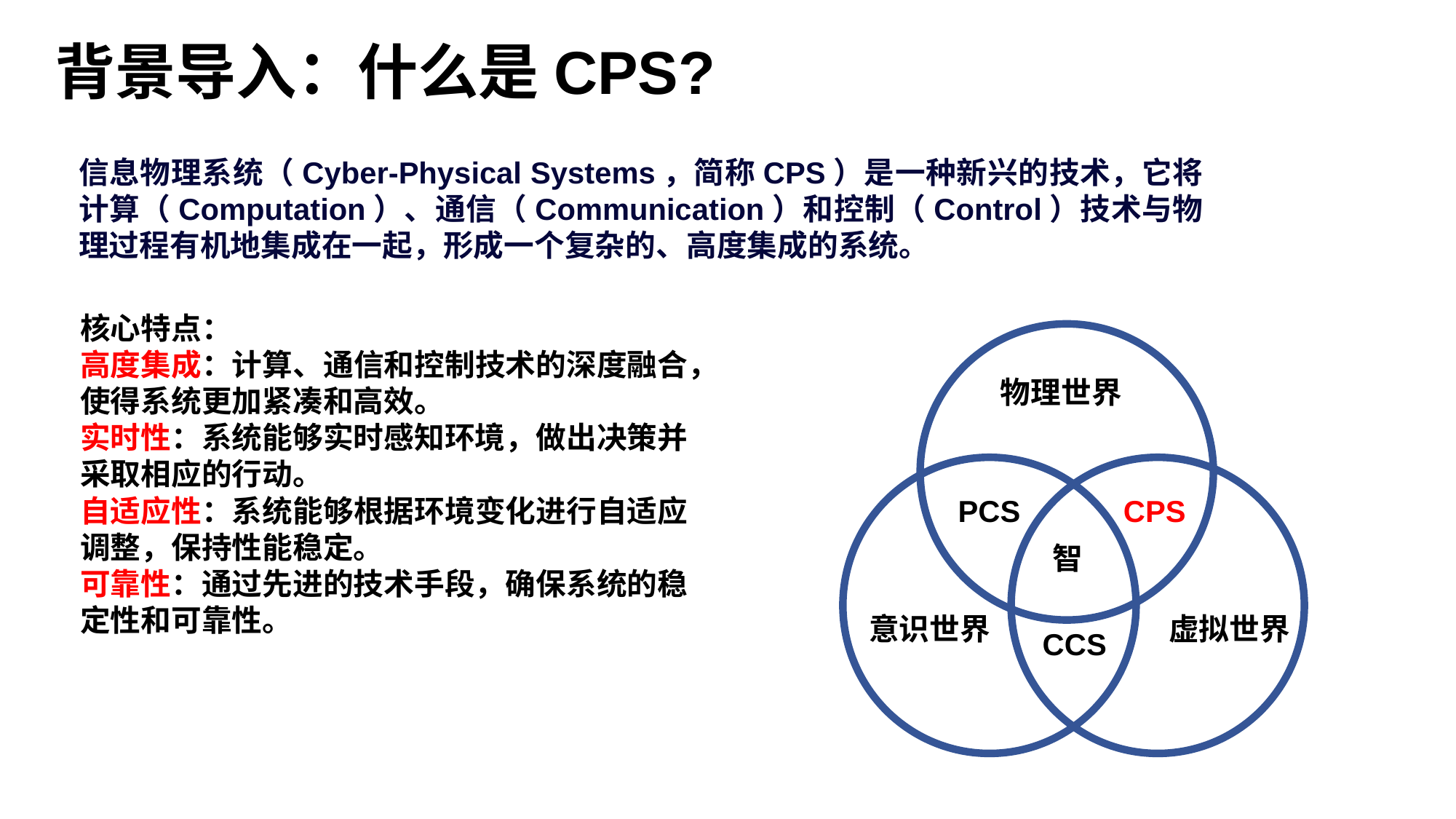

背景导入：什么是CPS?
信息物理系统（Cyber-Physical Systems，简称CPS）是一种新兴的技术，它将计算（Computation）、通信（Communication）和控制（Control）技术与物理过程有机地集成在一起，形成一个复杂的、高度集成的系统。
核心特点：
高度集成：计算、通信和控制技术的深度融合，使得系统更加紧凑和高效。
实时性：系统能够实时感知环境，做出决策并采取相应的行动。
自适应性：系统能够根据环境变化进行自适应调整，保持性能稳定。
可靠性：通过先进的技术手段，确保系统的稳定性和可靠性。

物理世界

PCS
CPS
智
意识世界
虚拟世界
CCS